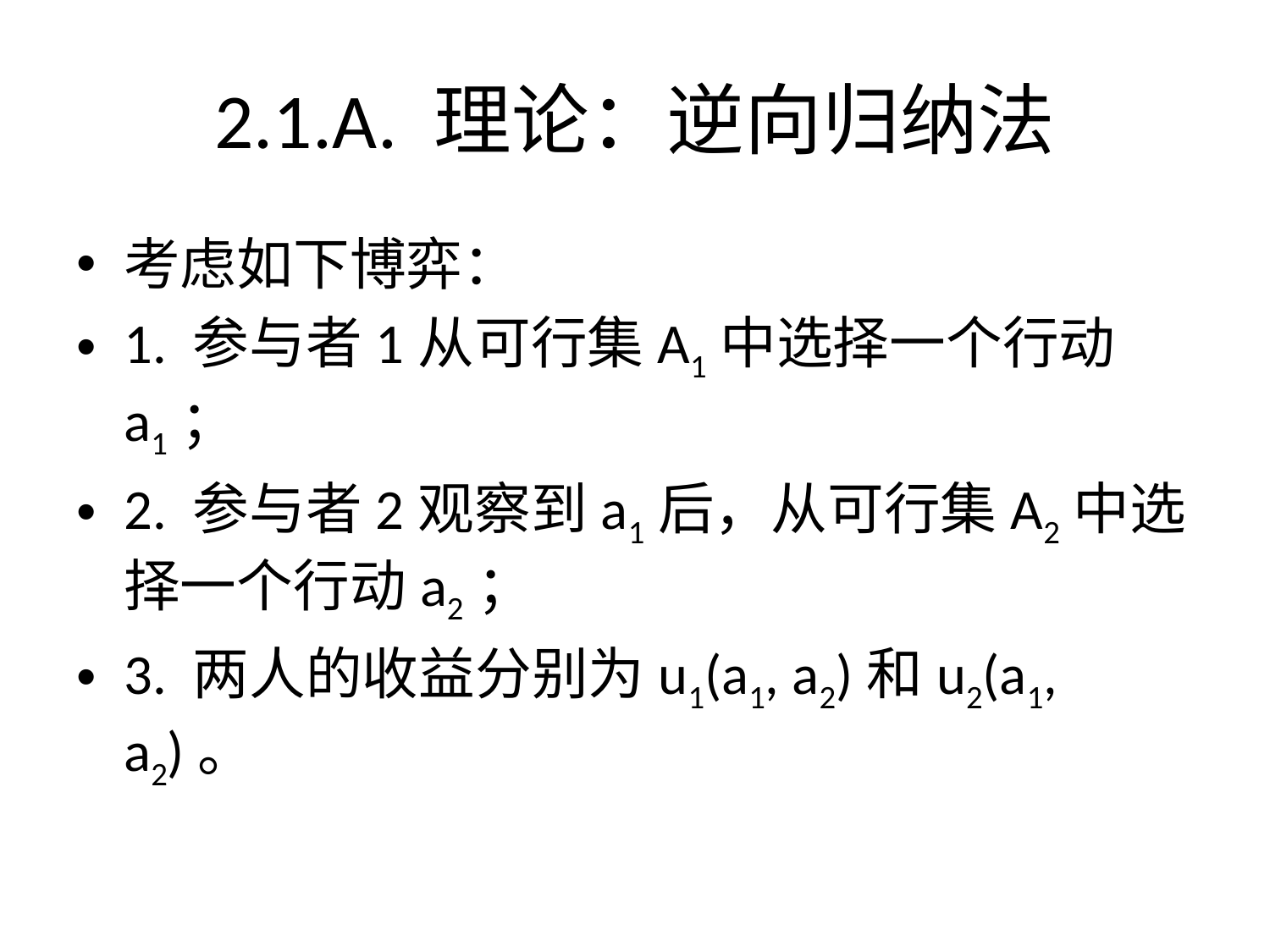

2.1.A. 理论：逆向归纳法
考虑如下博弈：
1. 参与者1从可行集A1中选择一个行动a1；
2. 参与者2观察到a1后，从可行集A2中选择一个行动a2；
3. 两人的收益分别为u1(a1, a2)和u2(a1, a2)。